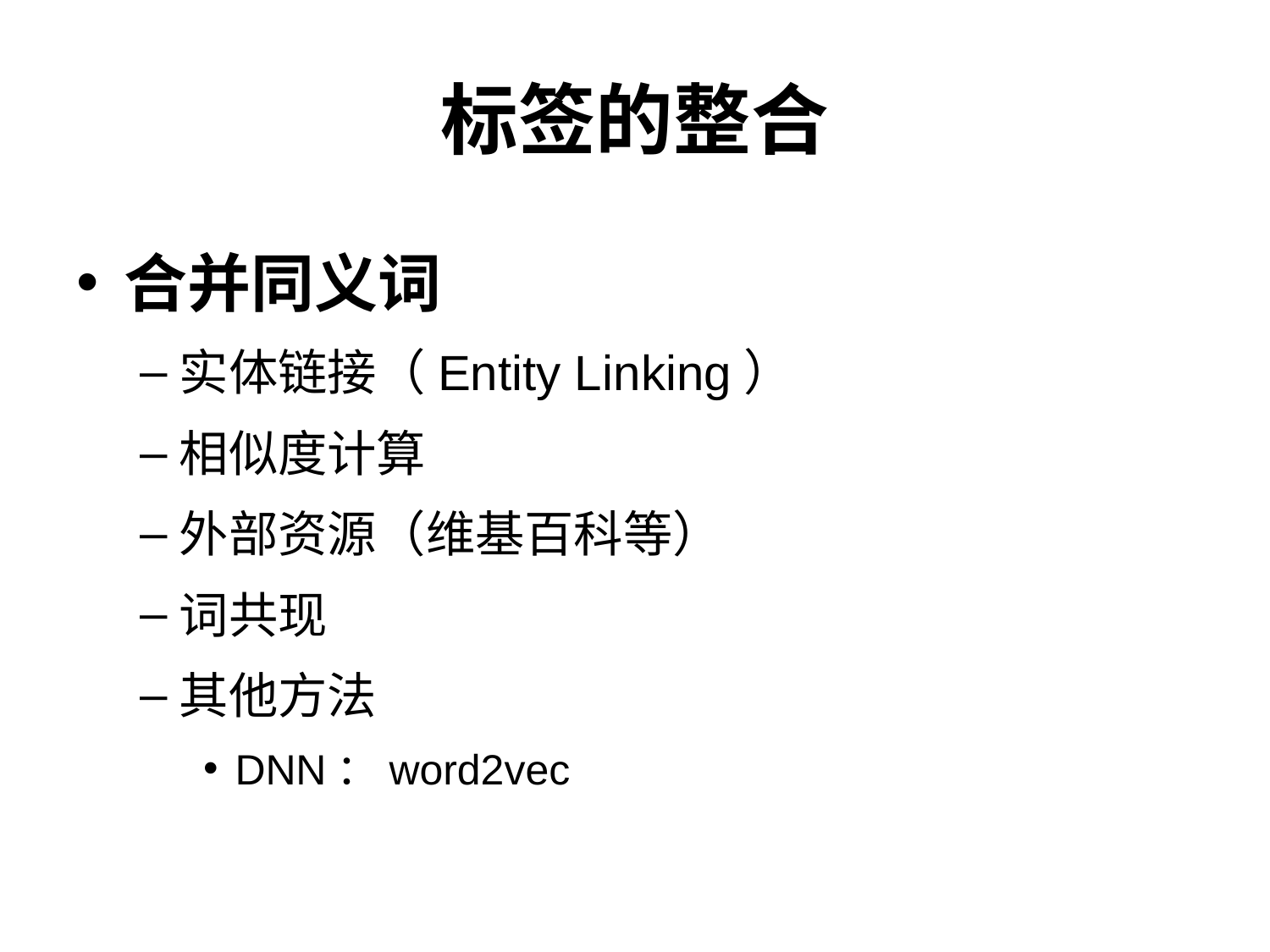

# 标签的整合
合并同义词
实体链接（Entity Linking）
相似度计算
外部资源（维基百科等）
词共现
其他方法
DNN：word2vec